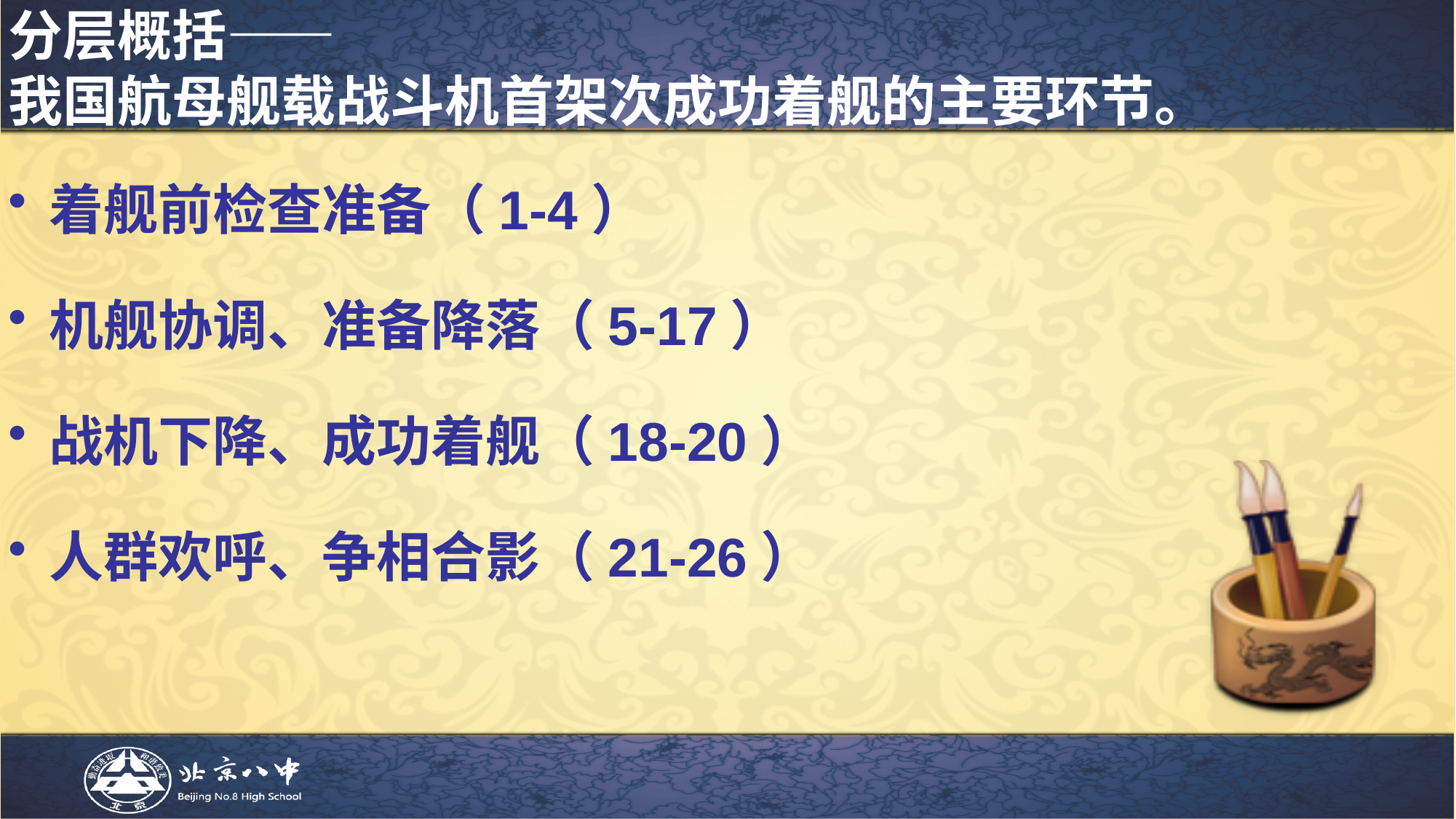

# 分层概括—— 我国航母舰载战斗机首架次成功着舰的主要环节。
着舰前检查准备（1-4）
机舰协调、准备降落（5-17）
战机下降、成功着舰（18-20）
人群欢呼、争相合影（21-26）